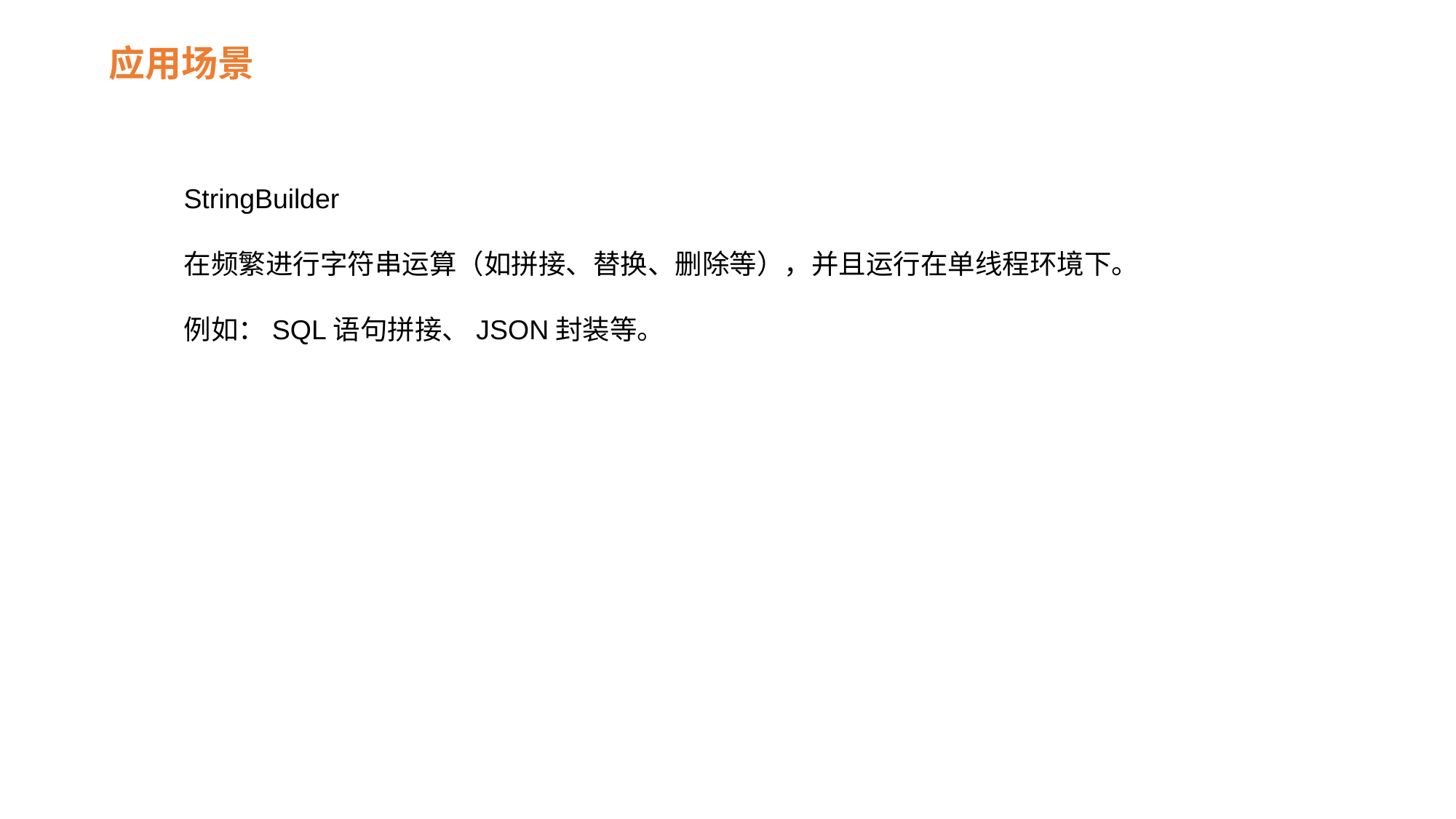

应用场景
StringBuilder

在频繁进行字符串运算（如拼接、替换、删除等），并且运行在单线程环境下。

例如：SQL语句拼接、JSON封装等。